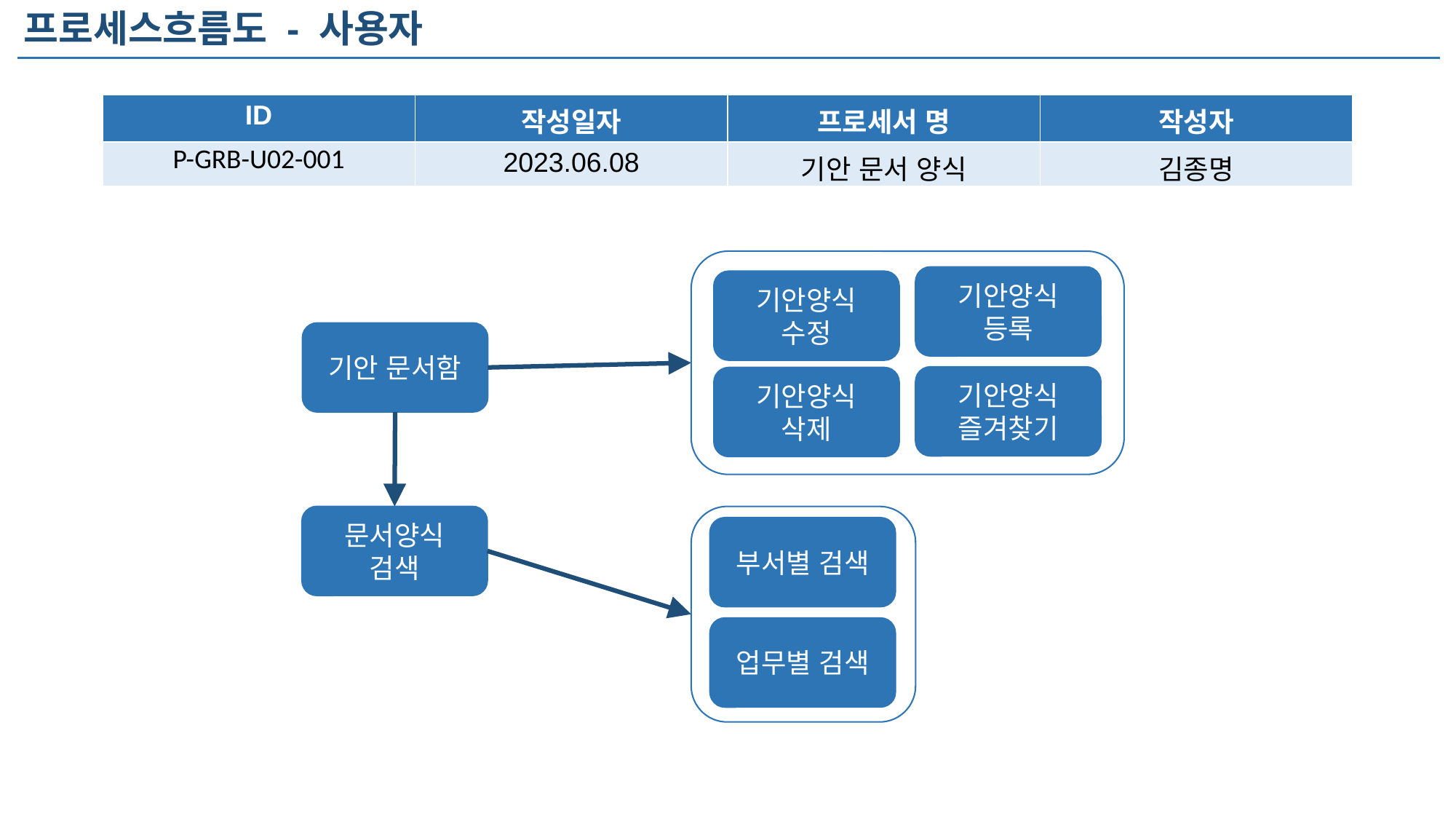

프로세스흐름도 - 사용자
| ID | 작성일자 | 프로세서 명 | 작성자 |
| --- | --- | --- | --- |
| P-GRB-U02-001 | 2023.06.08 | 기안 문서 양식 | 김종명 |

기안양식 등록
기안양식 수정
기안 문서함
기안양식 즐겨찾기
기안양식 삭제
문서양식 검색

부서별 검색
업무별 검색